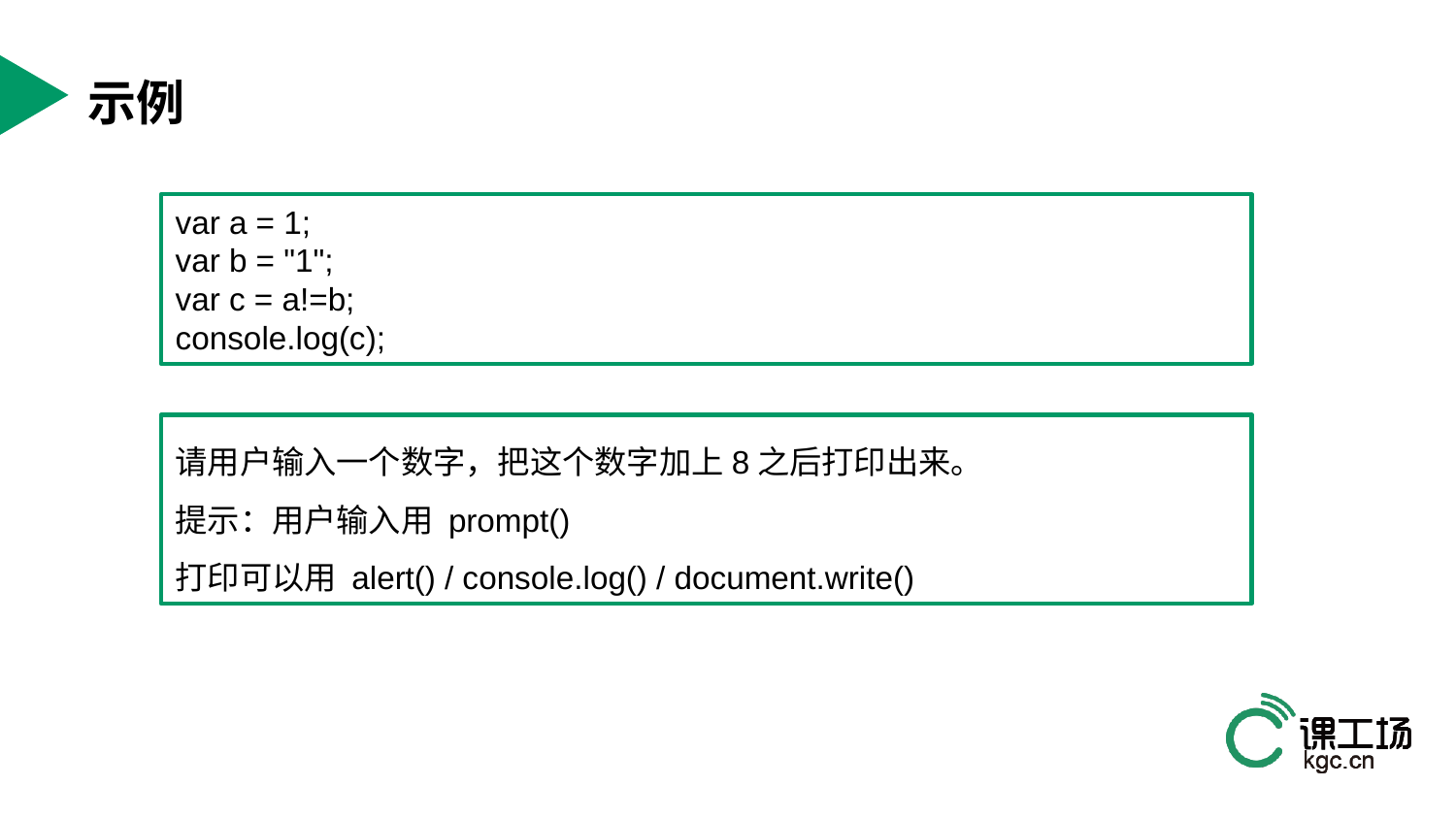

# 示例
var a = 1;
var b = "1";
var c = a!=b;
console.log(c);
请用户输入一个数字，把这个数字加上8之后打印出来。
提示：用户输入用 prompt()
打印可以用 alert() / console.log() / document.write()